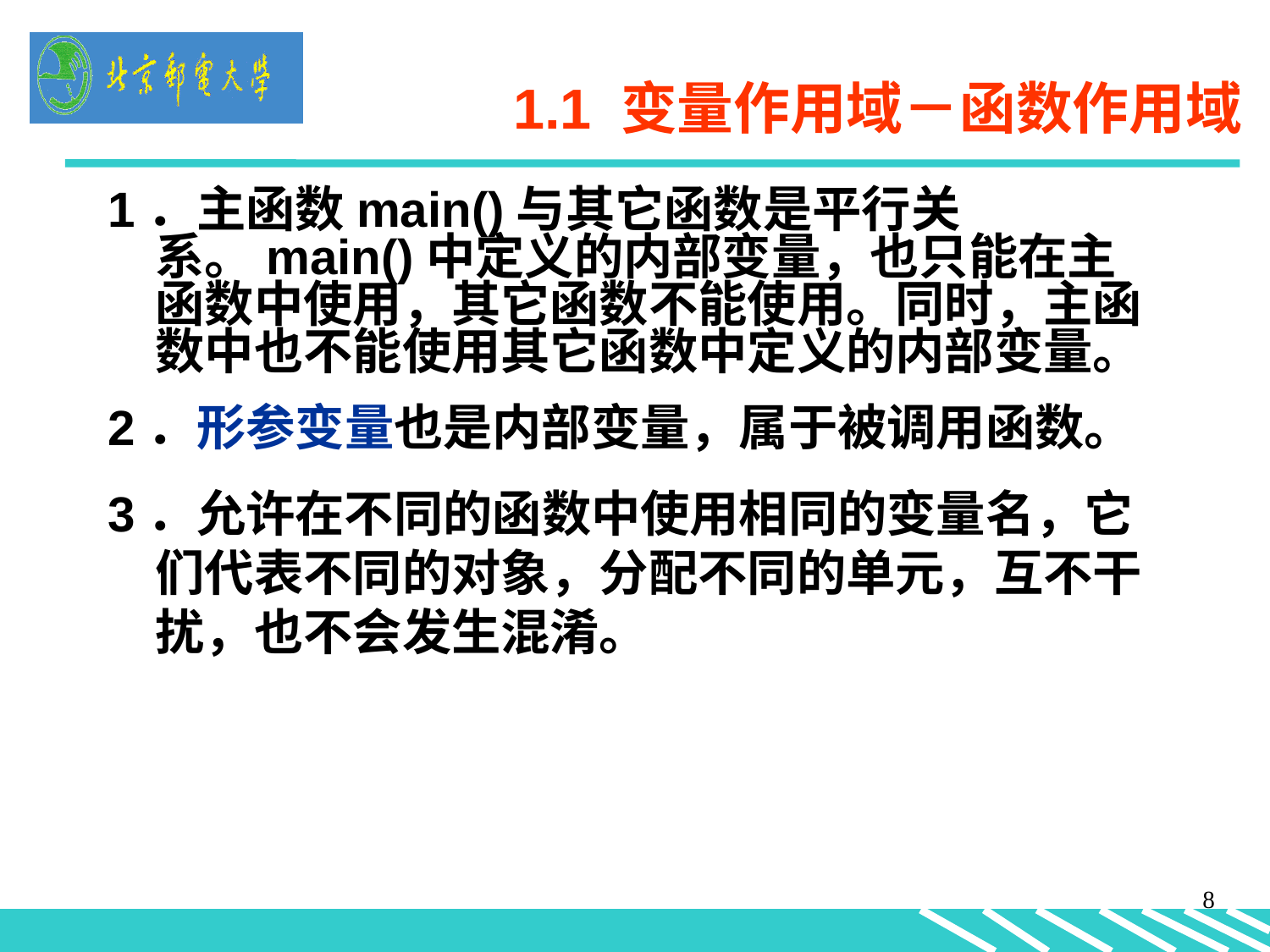

# 1.1 变量作用域－函数作用域
1．主函数main()与其它函数是平行关系。main()中定义的内部变量，也只能在主函数中使用，其它函数不能使用。同时，主函数中也不能使用其它函数中定义的内部变量。

2．形参变量也是内部变量，属于被调用函数。

3．允许在不同的函数中使用相同的变量名，它们代表不同的对象，分配不同的单元，互不干扰，也不会发生混淆。

8